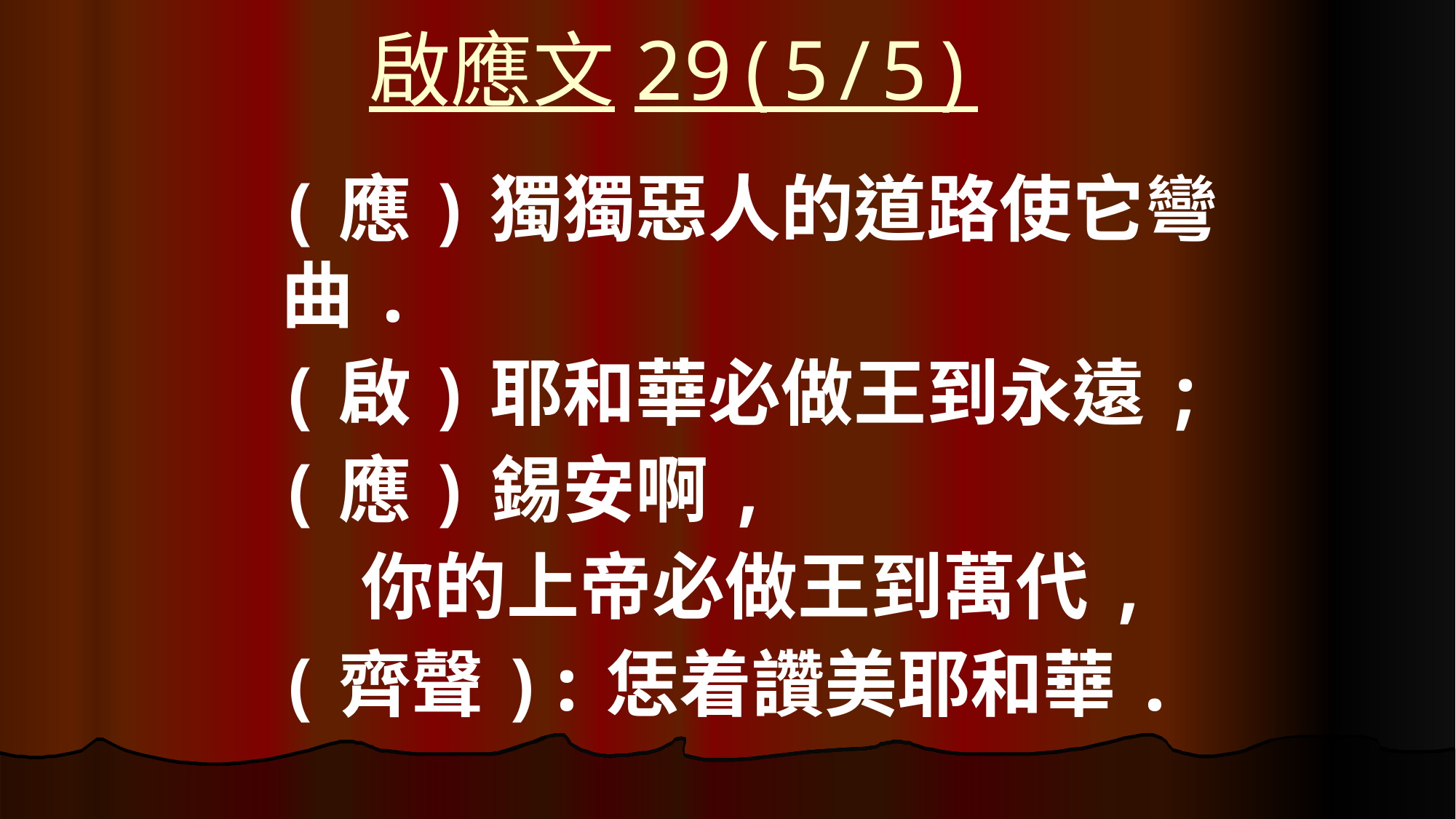

# 啟應文29(5/5)
(應)獨獨惡人的道路使它彎曲.
(啟)耶和華必做王到永遠;
(應)錫安啊,
    你的上帝必做王到萬代,
(齊聲):恁着讚美耶和華.